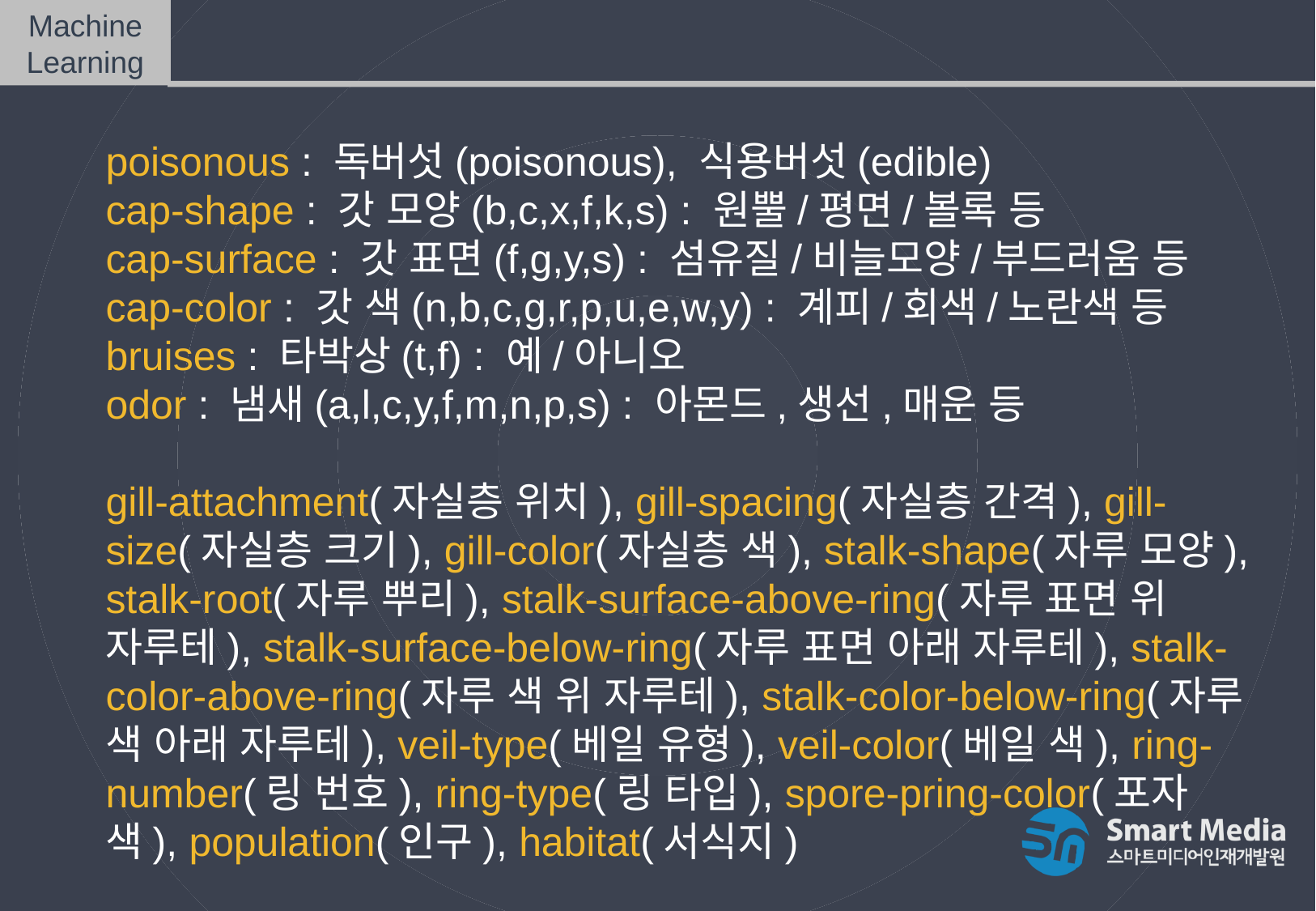

Machine Learning
Decision Tree

poisonous : 독버섯(poisonous), 식용버섯(edible)
cap-shape : 갓 모양(b,c,x,f,k,s) : 원뿔/평면/볼록 등
cap-surface : 갓 표면(f,g,y,s) : 섬유질/비늘모양/부드러움 등
cap-color : 갓 색(n,b,c,g,r,p,u,e,w,y) : 계피/회색/노란색 등
bruises : 타박상(t,f) : 예/아니오
odor : 냄새(a,l,c,y,f,m,n,p,s) : 아몬드,생선,매운 등

gill-attachment(자실층 위치), gill-spacing(자실층 간격), gill-size(자실층 크기), gill-color(자실층 색), stalk-shape(자루 모양), stalk-root(자루 뿌리), stalk-surface-above-ring(자루 표면 위 자루테), stalk-surface-below-ring(자루 표면 아래 자루테), stalk-color-above-ring(자루 색 위 자루테), stalk-color-below-ring(자루 색 아래 자루테), veil-type(베일 유형), veil-color(베일 색), ring-number(링 번호), ring-type(링 타입), spore-pring-color(포자 색), population(인구), habitat(서식지)